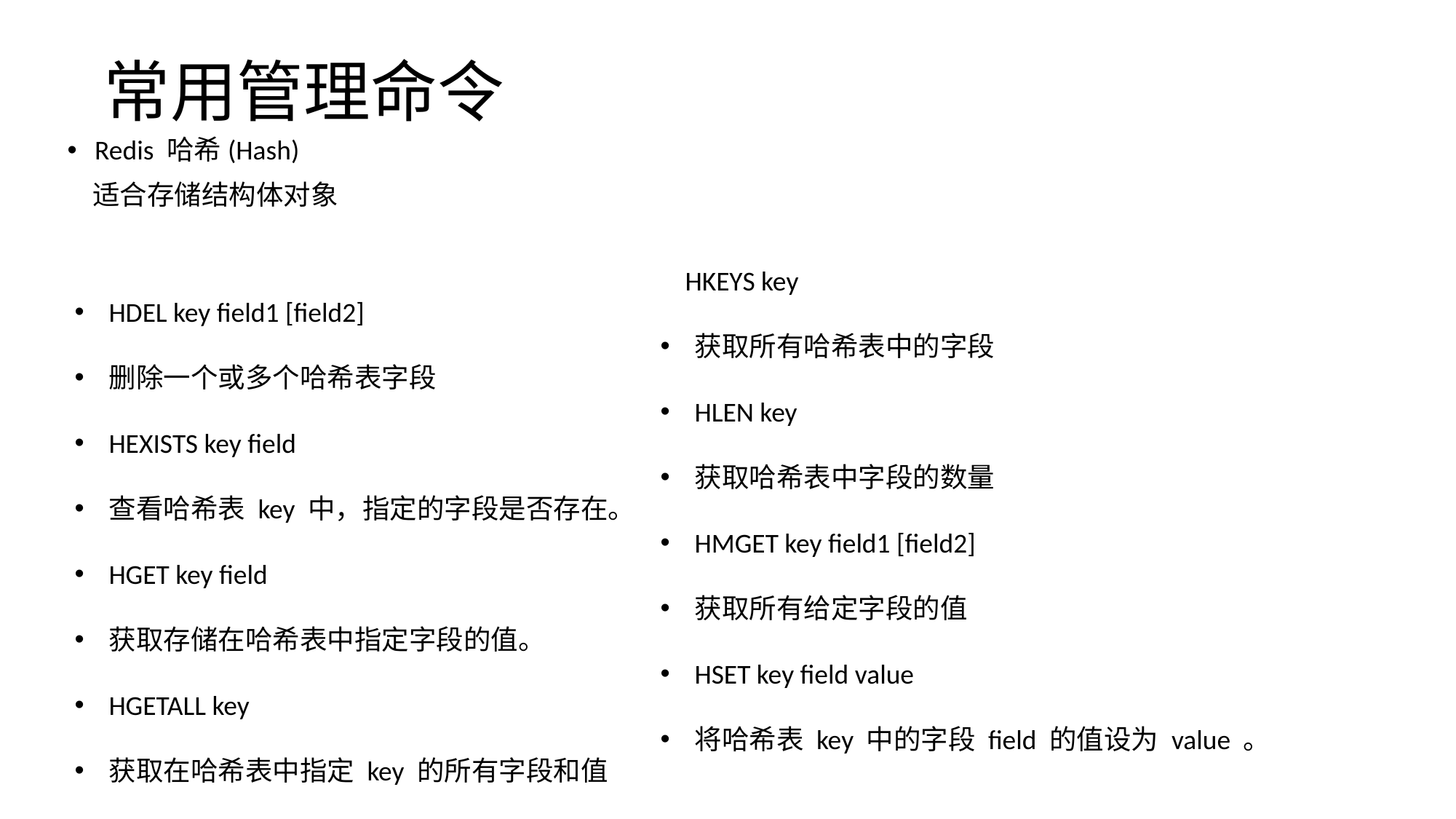

# 常用管理命令
Redis 哈希(Hash)
   适合存储结构体对象
    HKEYS key

获取所有哈希表中的字段

HLEN key

获取哈希表中字段的数量

HMGET key field1 [field2]

获取所有给定字段的值

HSET key field value

将哈希表 key 中的字段 field 的值设为 value 。
HDEL key field1 [field2]

删除一个或多个哈希表字段

HEXISTS key field

查看哈希表 key 中，指定的字段是否存在。

HGET key field

获取存储在哈希表中指定字段的值。

HGETALL key

获取在哈希表中指定 key 的所有字段和值